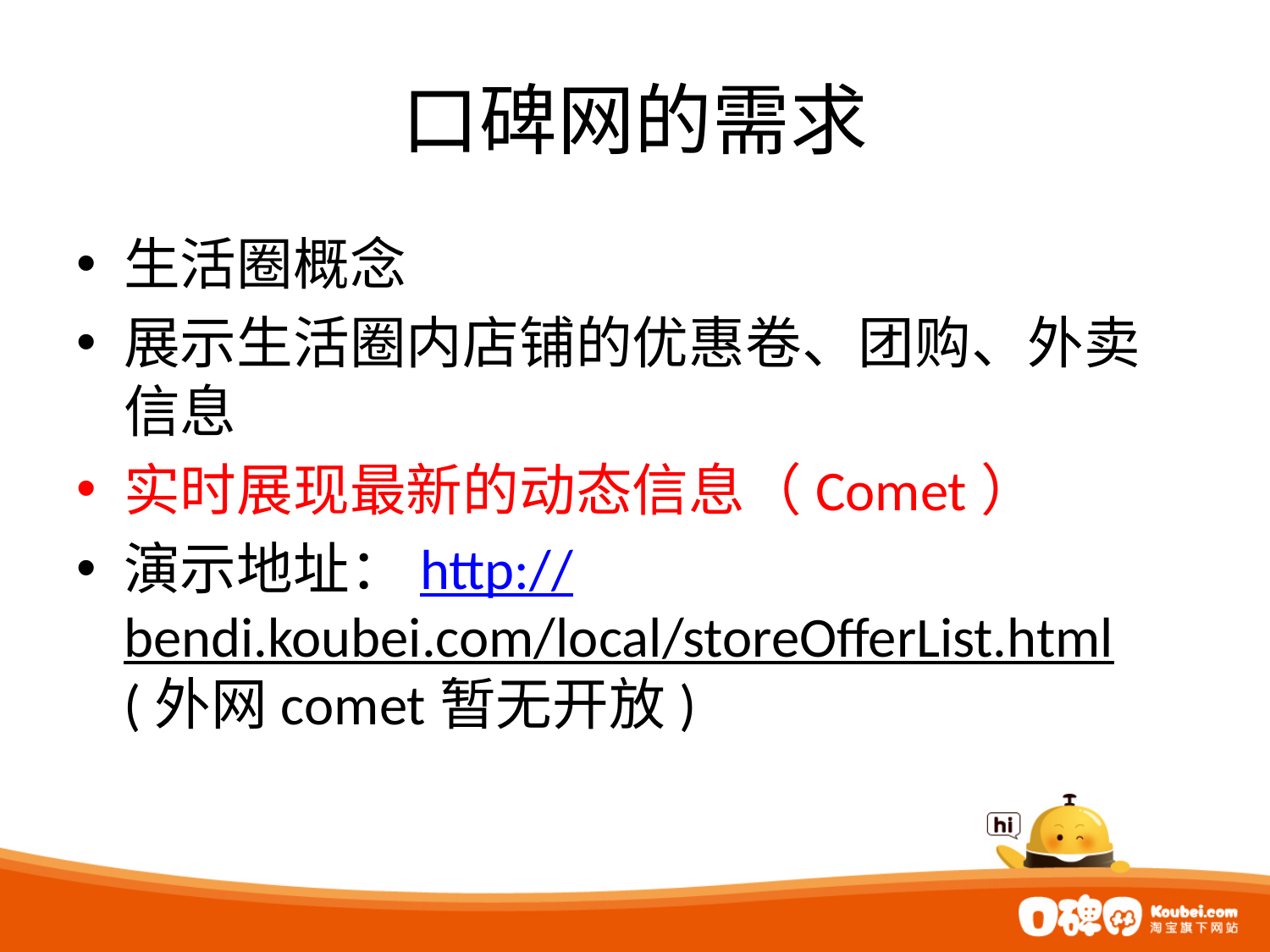

# 口碑网的需求
生活圈概念
展示生活圈内店铺的优惠卷、团购、外卖信息
实时展现最新的动态信息（Comet）
演示地址：http://bendi.koubei.com/local/storeOfferList.html(外网comet暂无开放)